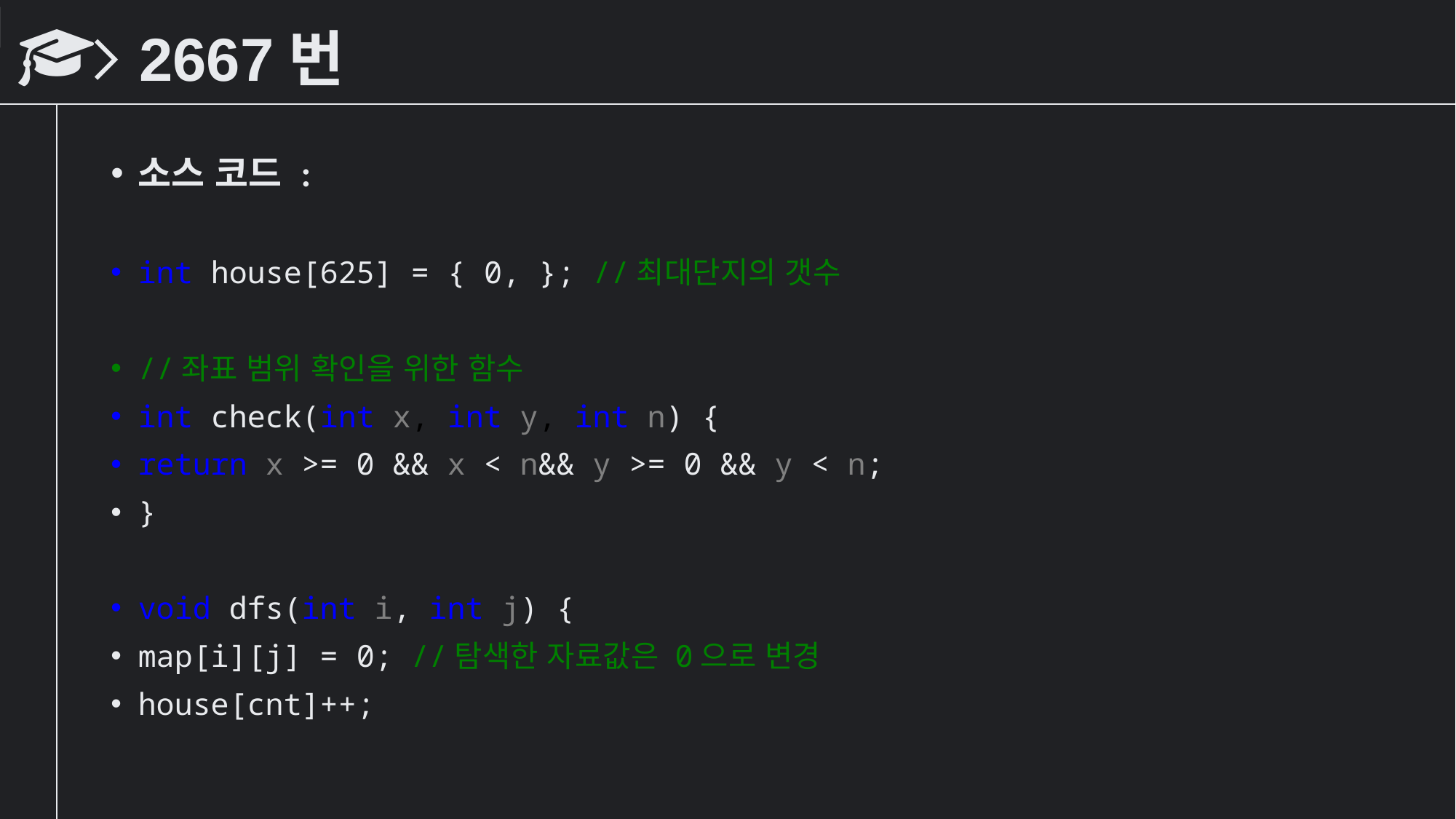

# 2667번
소스 코드 :

int house[625] = { 0, }; //최대단지의 갯수

//좌표 범위 확인을 위한 함수
int check(int x, int y, int n) {
return x >= 0 && x < n&& y >= 0 && y < n;
}

void dfs(int i, int j) {
map[i][j] = 0; //탐색한 자료값은 0으로 변경
house[cnt]++;